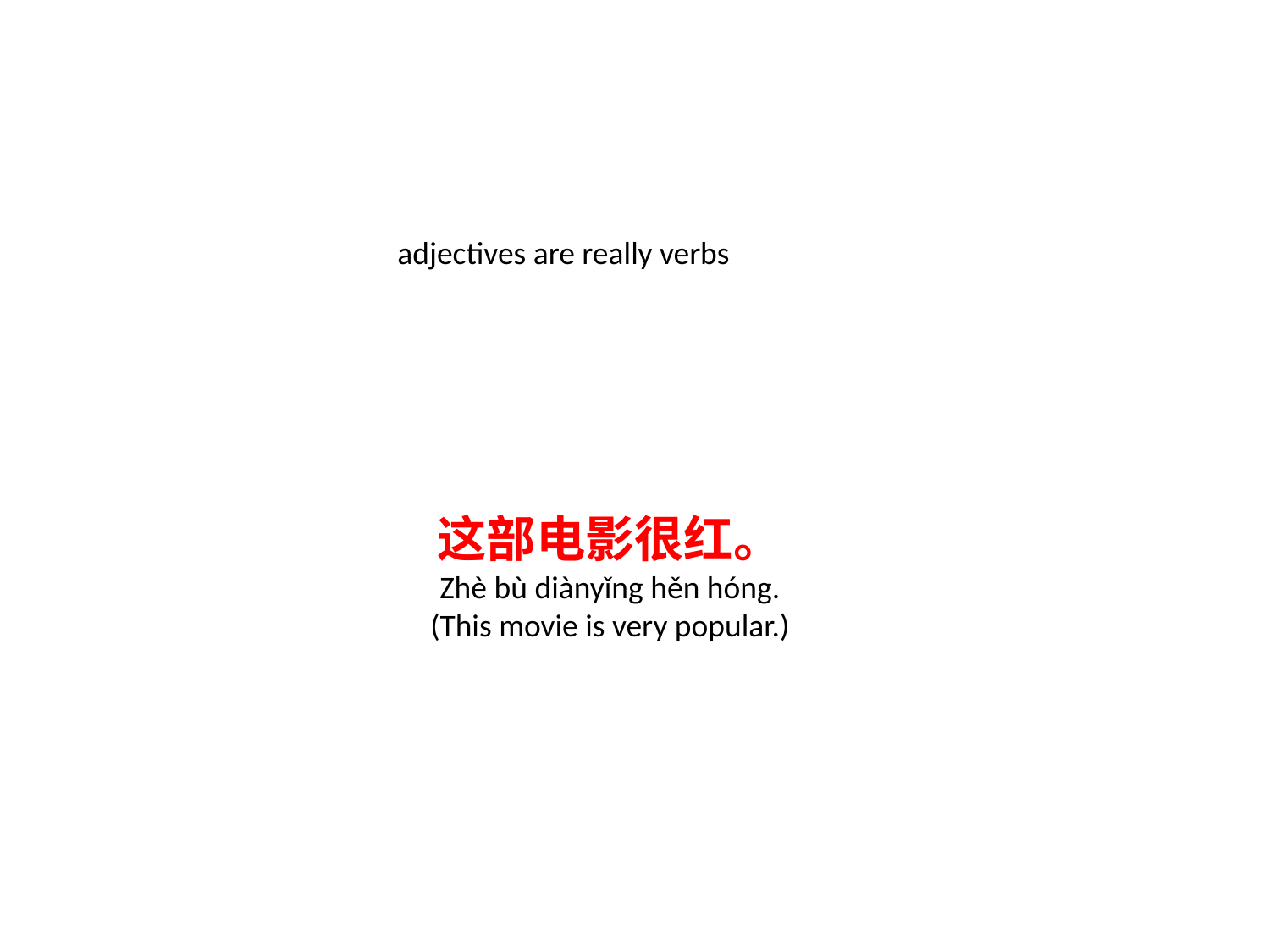

adjectives are really verbs
这部电影很红。
Zhè bù diànyǐng hěn hóng.
(This movie is very popular.)